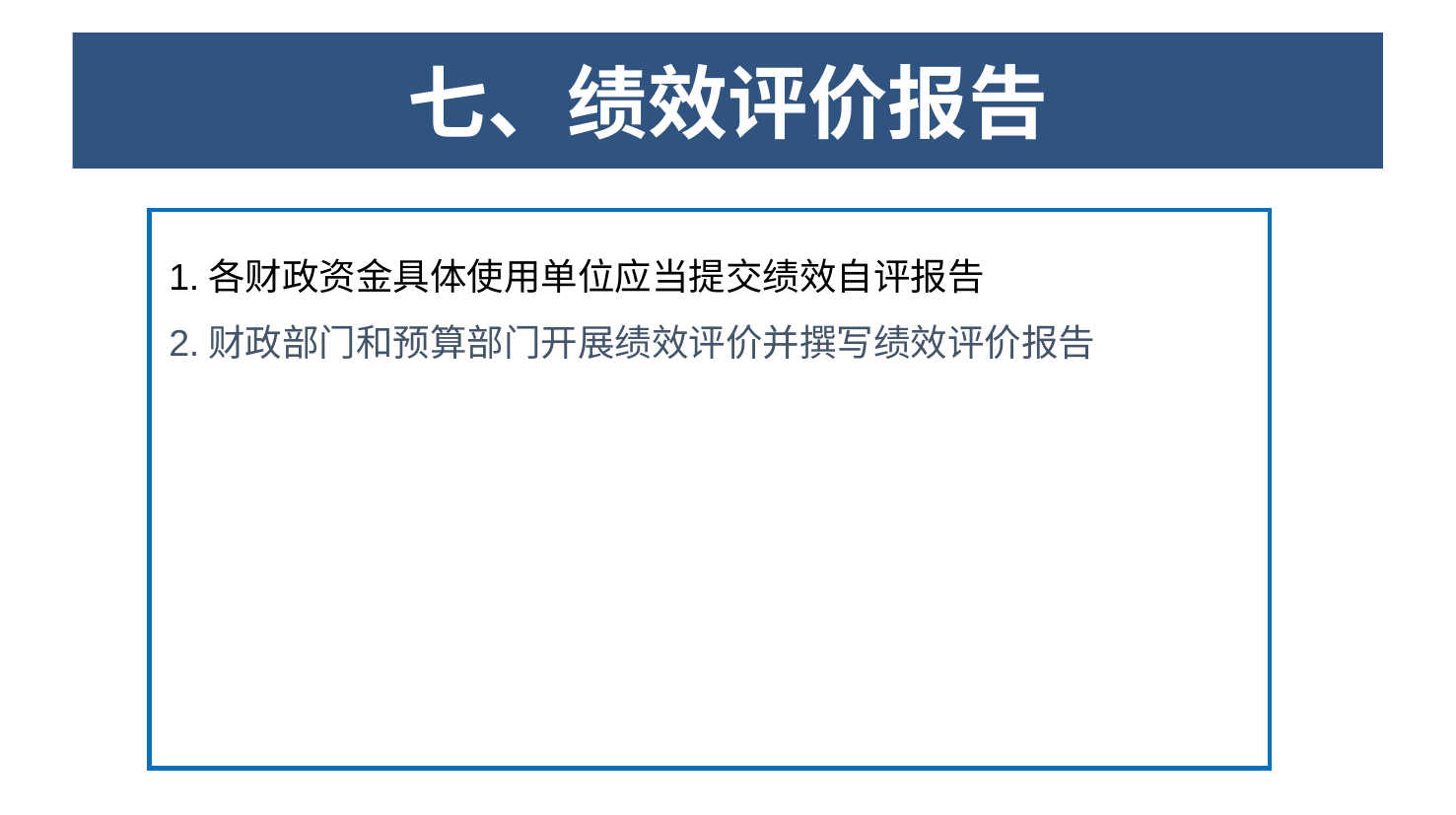

单击添加标题
# 七、绩效评价报告

1.各财政资金具体使用单位应当提交绩效自评报告
2.财政部门和预算部门开展绩效评价并撰写绩效评价报告
（一）主体
02
03
04